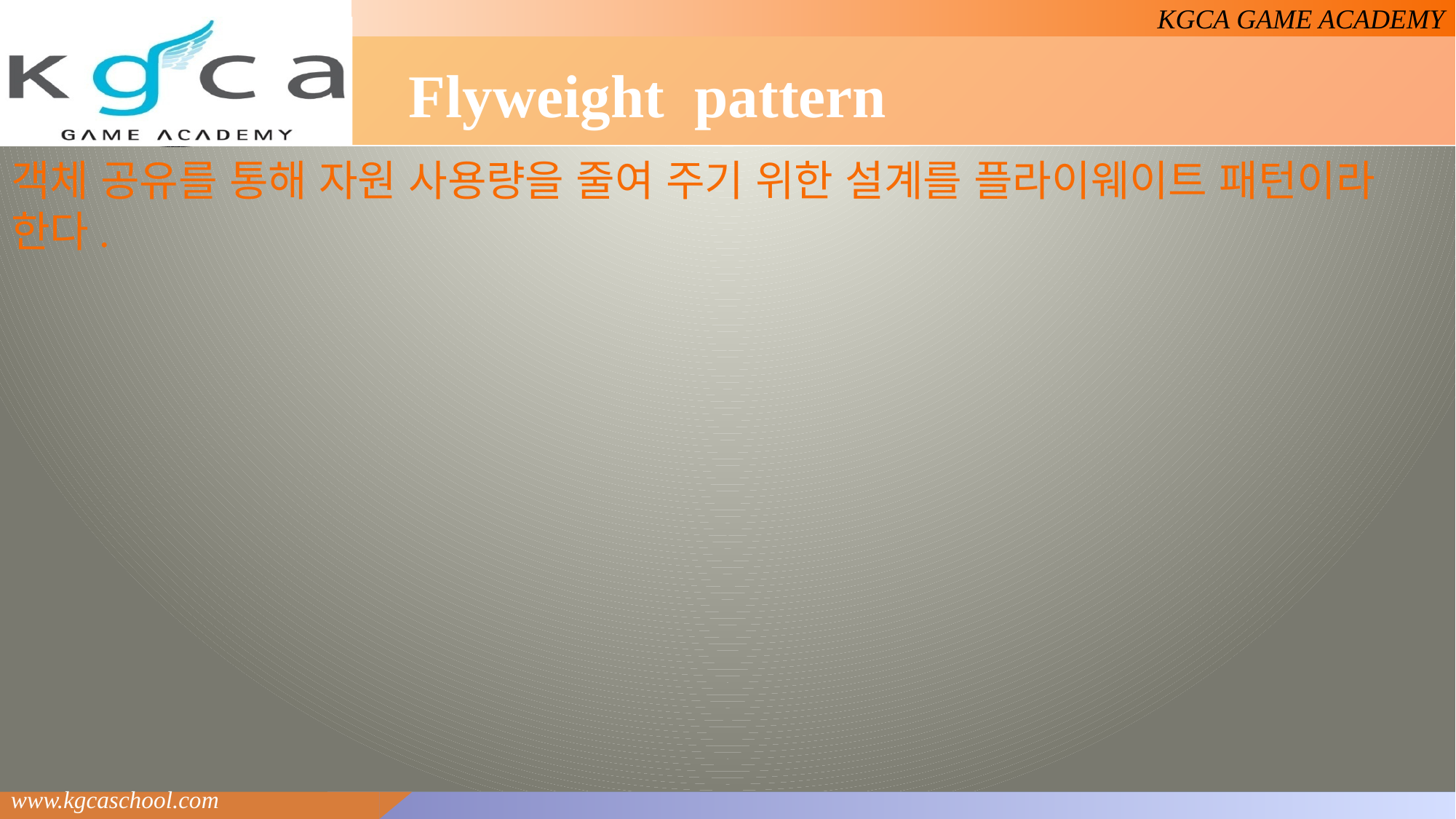

# Flyweight  pattern
객체 공유를 통해 자원 사용량을 줄여 주기 위한 설계를 플라이웨이트 패턴이라 한다.